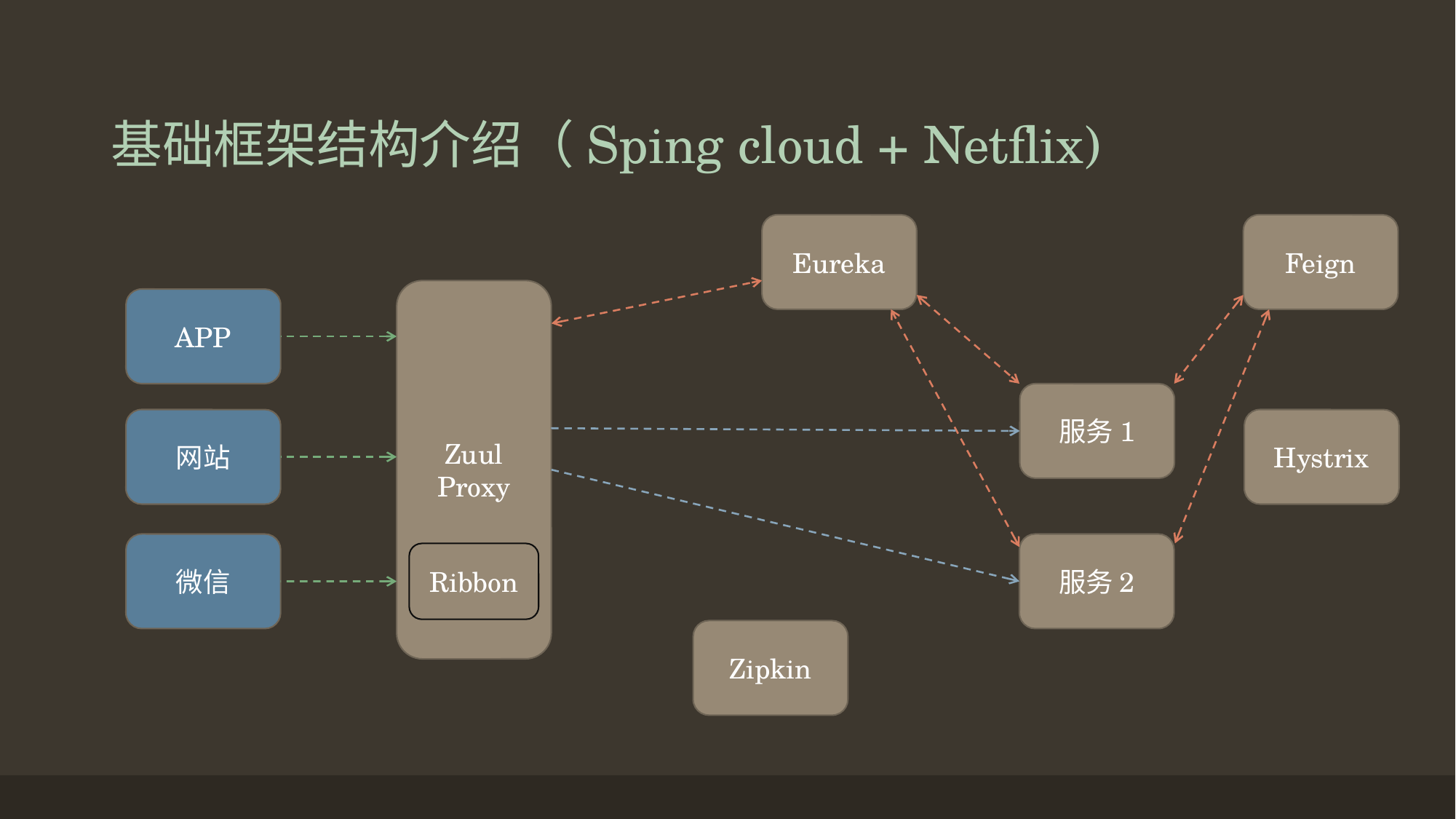

# 基础框架结构介绍（Sping cloud + Netflix)
Eureka
Feign
Zuul Proxy
APP
服务1
网站
Hystrix
微信
服务2
Ribbon
Zipkin